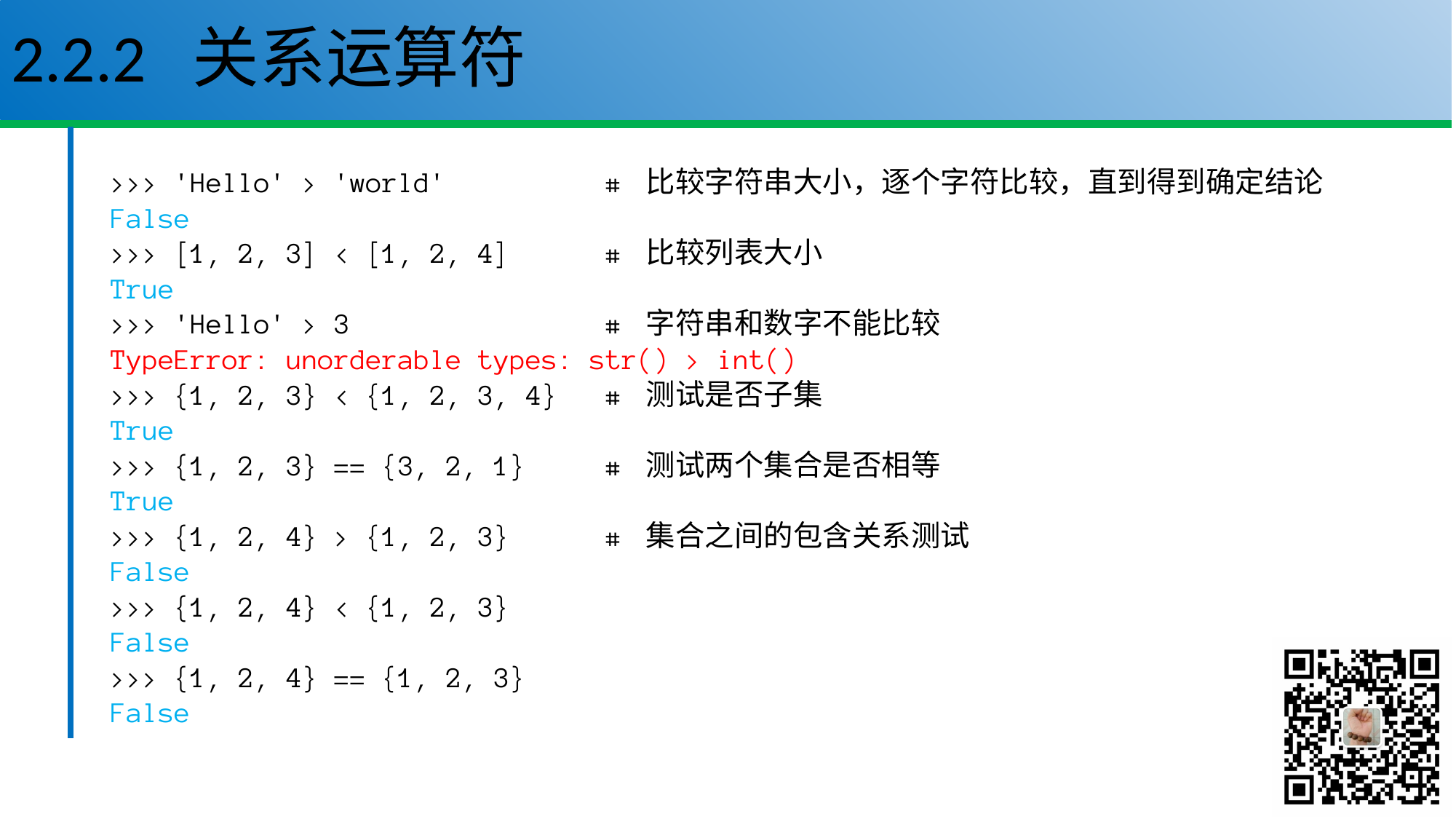

# 2.2.2  关系运算符
>>> 'Hello' > 'world'          # 比较字符串大小，逐个字符比较，直到得到确定结论
False
>>> [1, 2, 3] < [1, 2, 4]      # 比较列表大小
True
>>> 'Hello' > 3                # 字符串和数字不能比较
TypeError: unorderable types: str() > int()
>>> {1, 2, 3} < {1, 2, 3, 4}   # 测试是否子集
True
>>> {1, 2, 3} == {3, 2, 1}     # 测试两个集合是否相等
True
>>> {1, 2, 4} > {1, 2, 3}      # 集合之间的包含关系测试
False
>>> {1, 2, 4} < {1, 2, 3}
False
>>> {1, 2, 4} == {1, 2, 3}
False
29